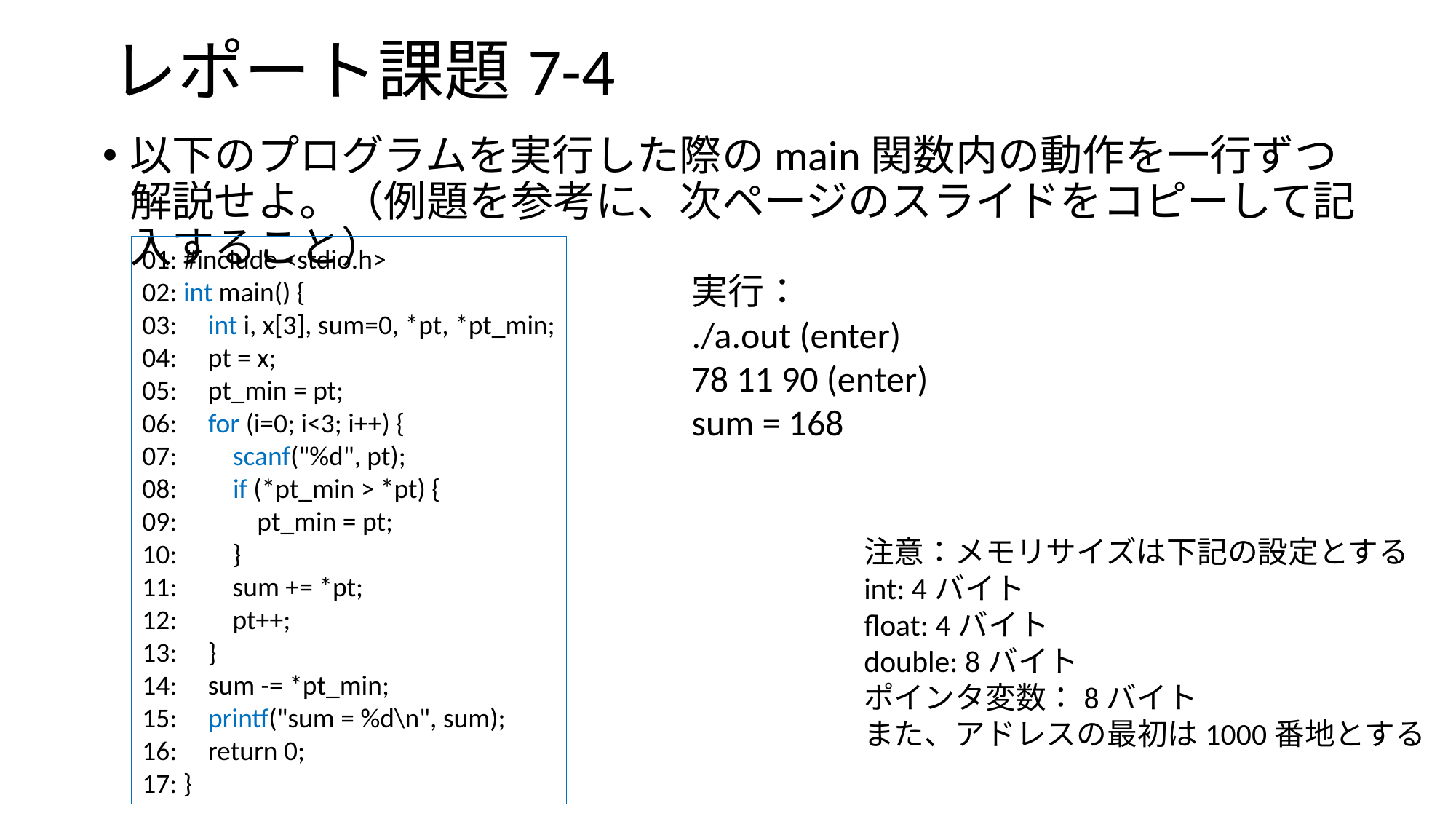

# レポート課題7-4
以下のプログラムを実行した際のmain関数内の動作を一行ずつ解説せよ。（例題を参考に、次ページのスライドをコピーして記入すること）
01: #include <stdio.h>
02: int main() {
03:     int i, x[3], sum=0, *pt, *pt_min;
04:     pt = x;
05:     pt_min = pt;
06:     for (i=0; i<3; i++) {
07:         scanf("%d", pt);
08:         if (*pt_min > *pt) {
09:             pt_min = pt;
10:         }
11:         sum += *pt;
12:         pt++;
13:     }
14:     sum -= *pt_min;
15:     printf("sum = %d\n", sum);
16:     return 0;
17: }
実行：
./a.out (enter)
78 11 90 (enter)
sum = 168
注意：メモリサイズは下記の設定とする
int: 4バイト
float: 4バイト
double: 8バイト
ポインタ変数：8バイト
また、アドレスの最初は1000番地とする